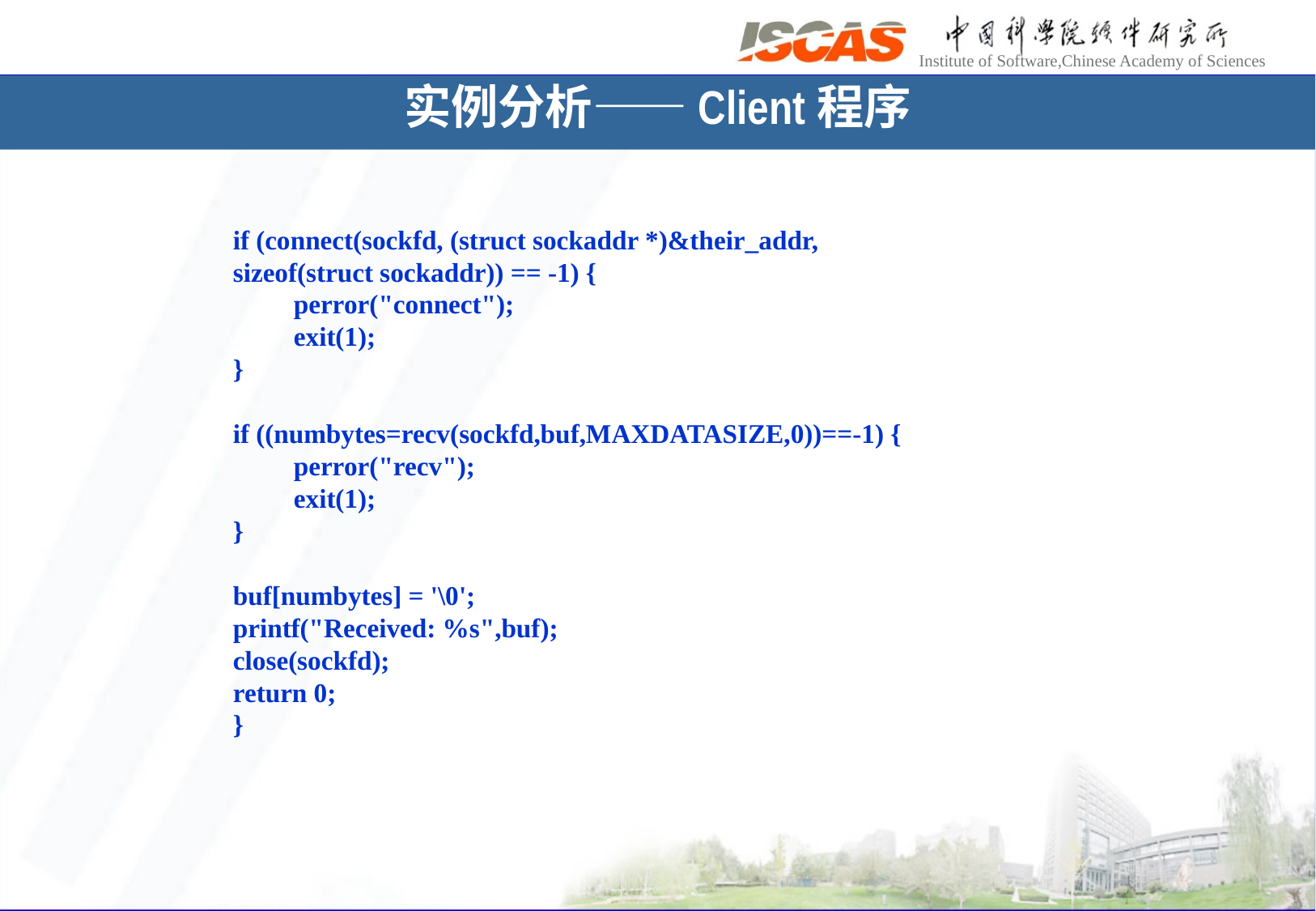

实例分析——Client程序

if (connect(sockfd, (struct sockaddr *)&their_addr, 			sizeof(struct sockaddr)) == -1) {
perror("connect");
exit(1);
}

if ((numbytes=recv(sockfd,buf,MAXDATASIZE,0))==-1) {
perror("recv");
exit(1);
}

buf[numbytes] = '\0';
printf("Received: %s",buf);
close(sockfd);
return 0;
}